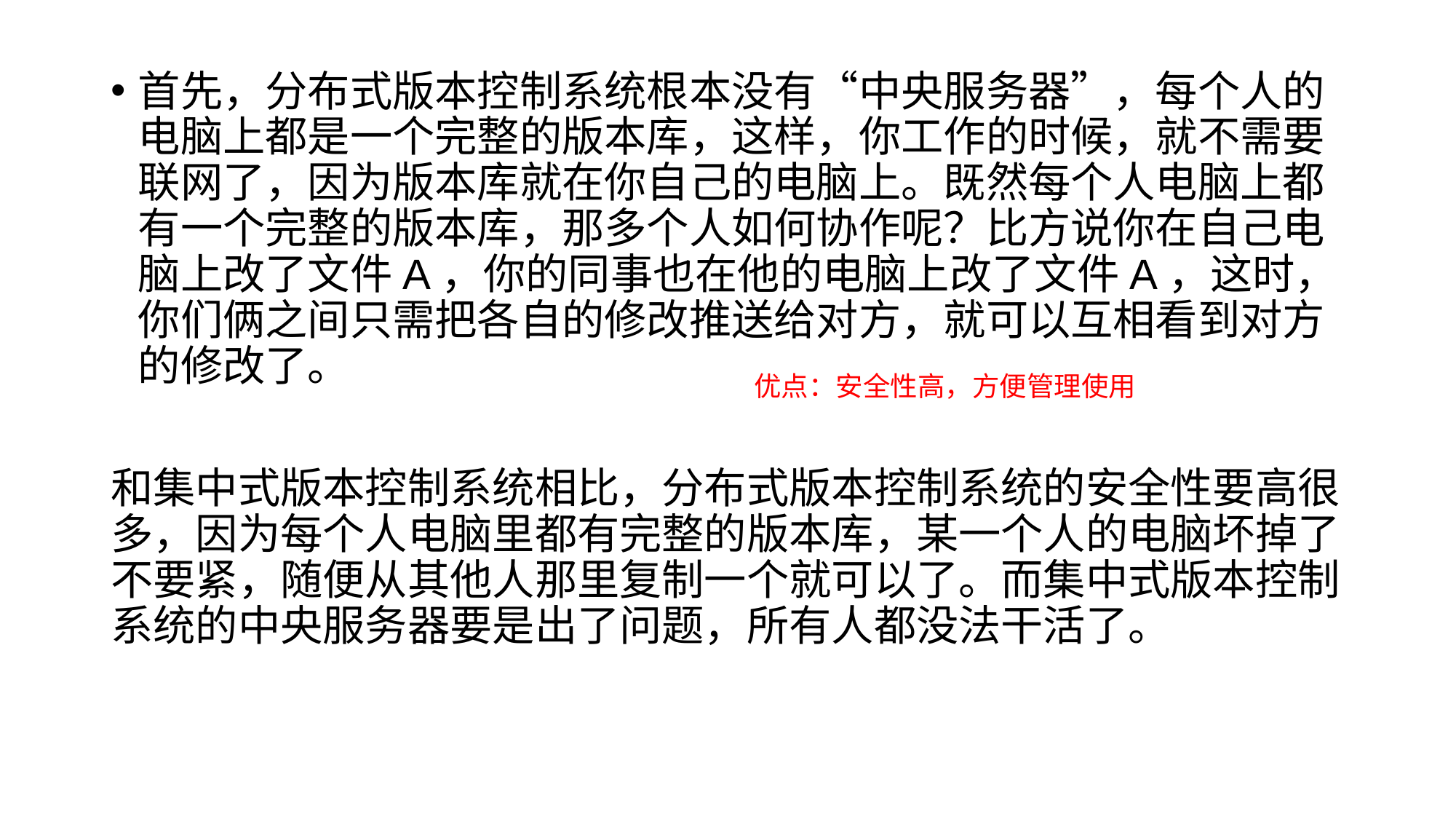

#
首先，分布式版本控制系统根本没有“中央服务器”，每个人的电脑上都是一个完整的版本库，这样，你工作的时候，就不需要联网了，因为版本库就在你自己的电脑上。既然每个人电脑上都有一个完整的版本库，那多个人如何协作呢？比方说你在自己电脑上改了文件A，你的同事也在他的电脑上改了文件A，这时，你们俩之间只需把各自的修改推送给对方，就可以互相看到对方的修改了。

和集中式版本控制系统相比，分布式版本控制系统的安全性要高很多，因为每个人电脑里都有完整的版本库，某一个人的电脑坏掉了不要紧，随便从其他人那里复制一个就可以了。而集中式版本控制系统的中央服务器要是出了问题，所有人都没法干活了。
优点：安全性高，方便管理使用